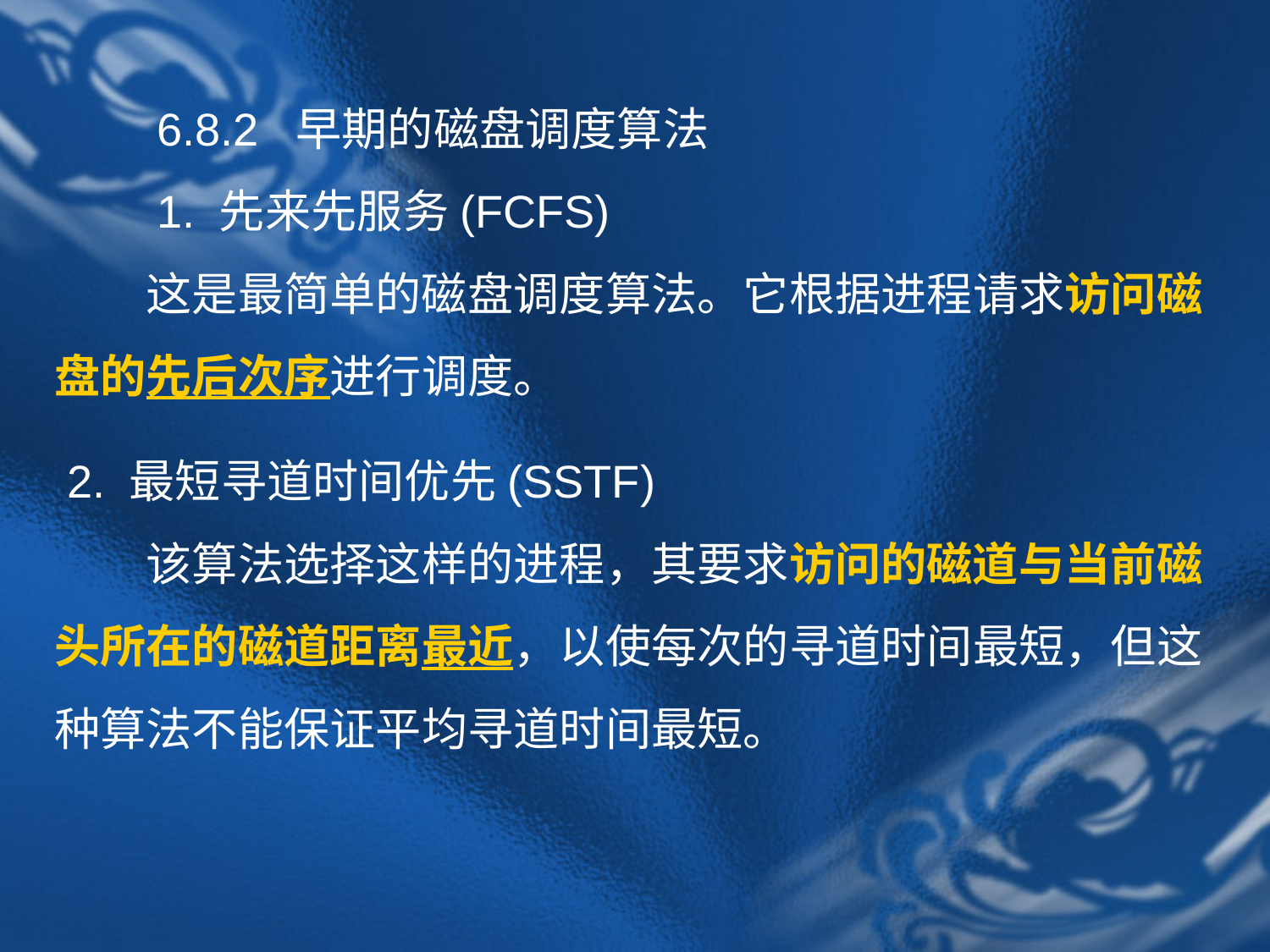

6.8.2  早期的磁盘调度算法
　　1. 先来先服务(FCFS)
　　这是最简单的磁盘调度算法。它根据进程请求访问磁盘的先后次序进行调度。
 2. 最短寻道时间优先(SSTF)
　　该算法选择这样的进程，其要求访问的磁道与当前磁头所在的磁道距离最近，以使每次的寻道时间最短，但这种算法不能保证平均寻道时间最短。